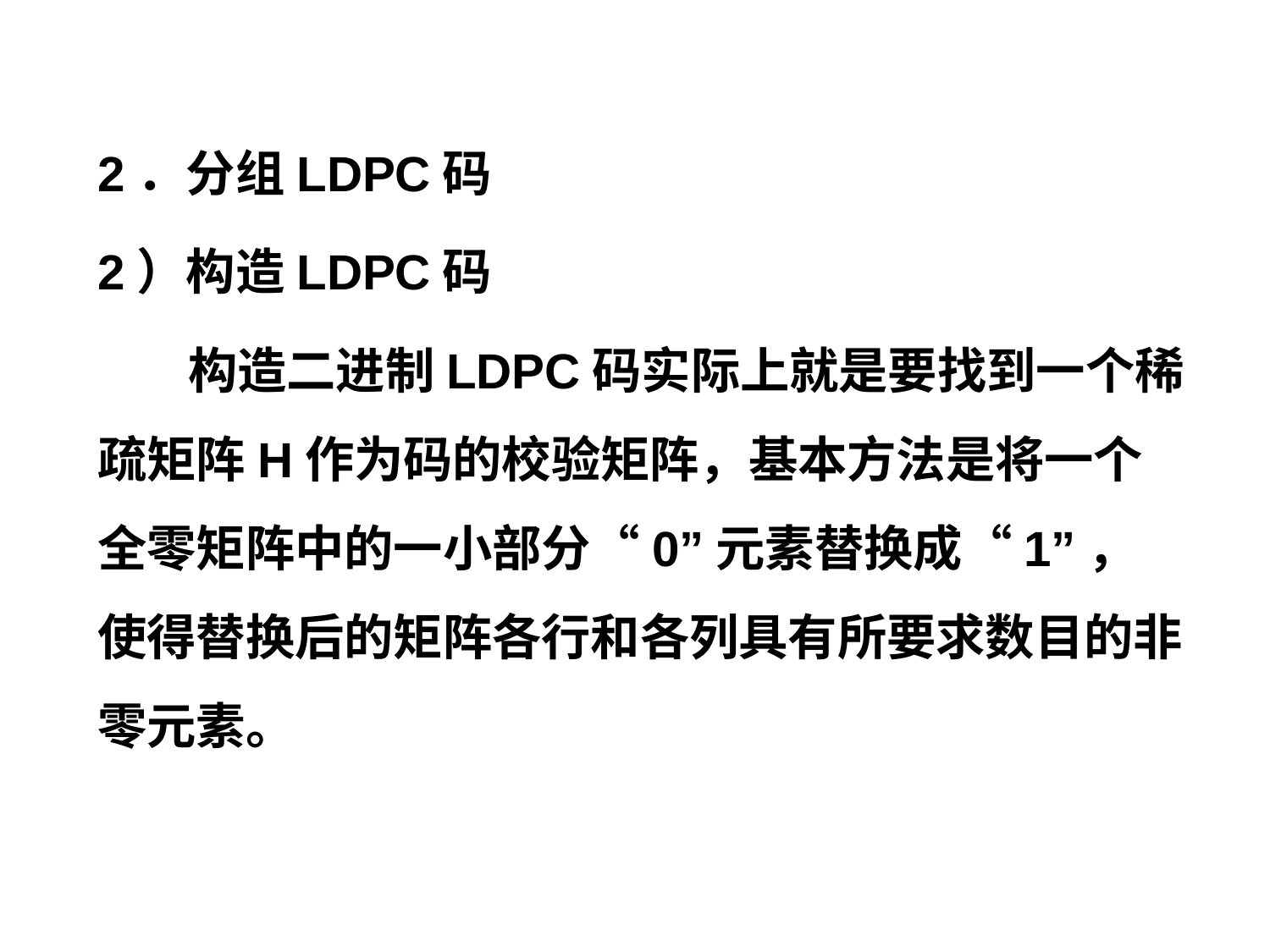

2．分组LDPC码
2）构造LDPC码
       构造二进制LDPC码实际上就是要找到一个稀疏矩阵H作为码的校验矩阵，基本方法是将一个全零矩阵中的一小部分“0”元素替换成“1”，使得替换后的矩阵各行和各列具有所要求数目的非零元素。